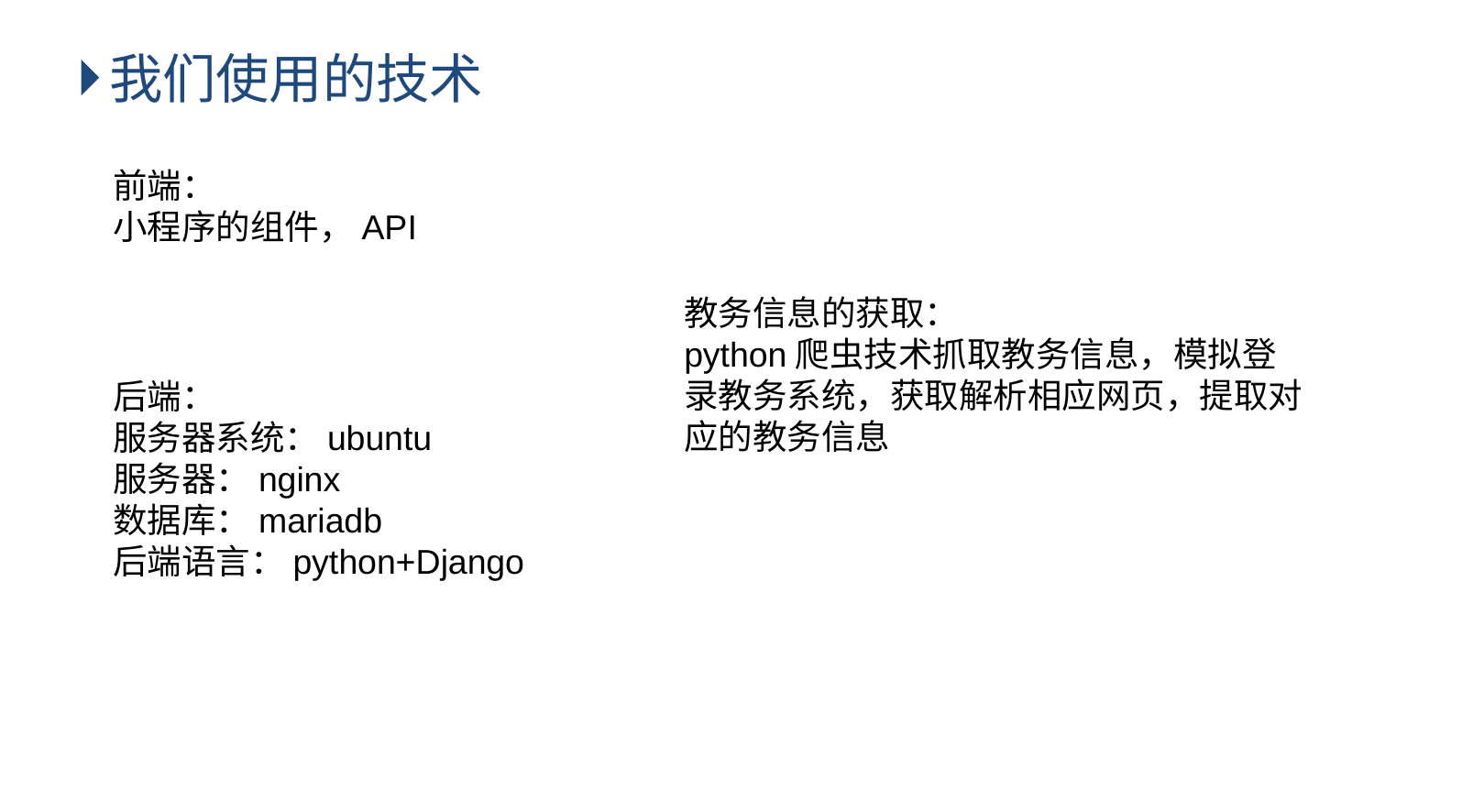

我们使用的技术

前端：
小程序的组件，API
教务信息的获取：
python爬虫技术抓取教务信息，模拟登录教务系统，获取解析相应网页，提取对应的教务信息

后端：
服务器系统：ubuntu
服务器：nginx
数据库：mariadb
后端语言：python+Django